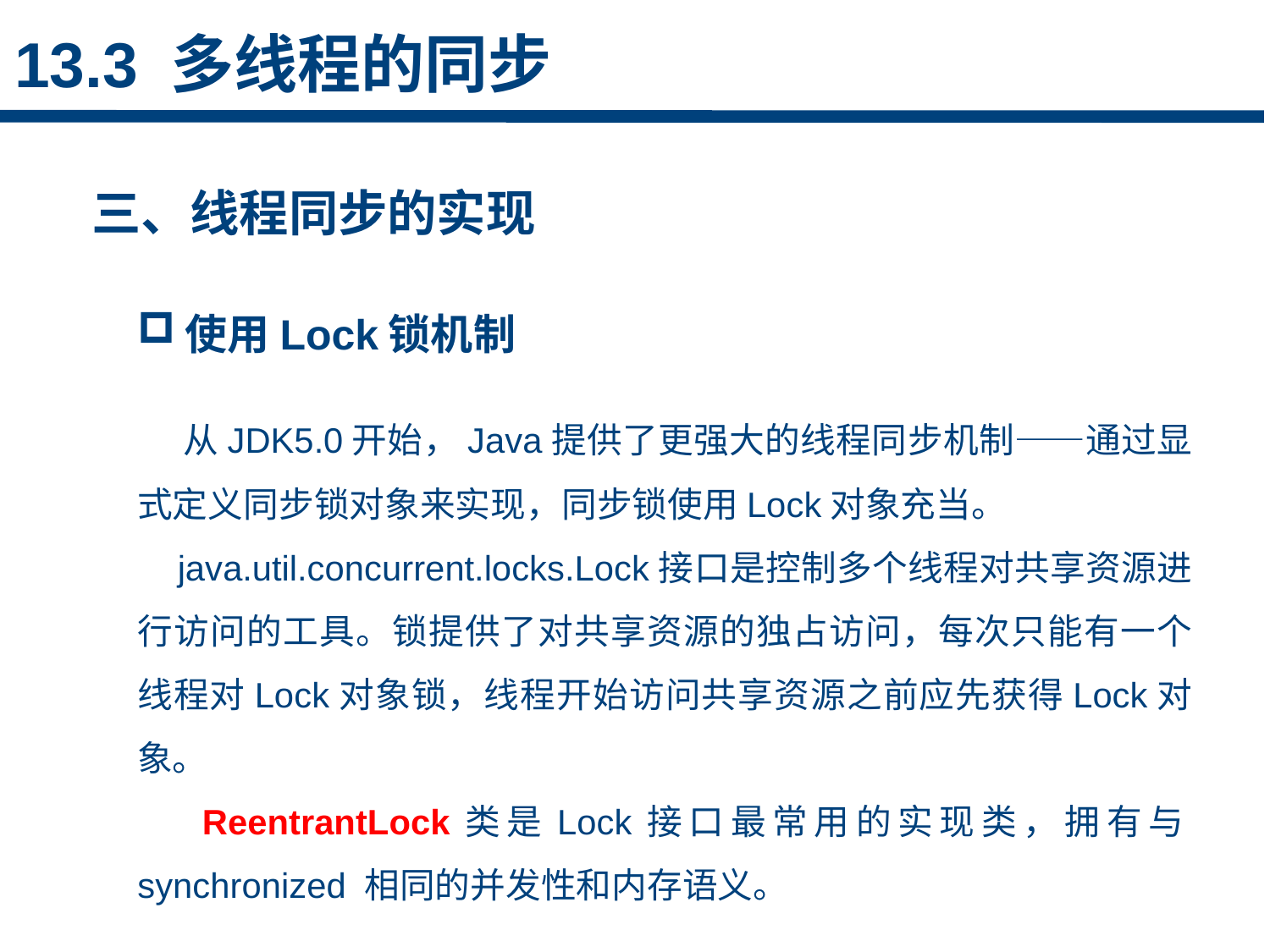

13.3 多线程的同步
三、线程同步的实现
点击添加文本
使用Lock锁机制
    从JDK5.0开始，Java提供了更强大的线程同步机制——通过显式定义同步锁对象来实现，同步锁使用Lock对象充当。
    java.util.concurrent.locks.Lock接口是控制多个线程对共享资源进行访问的工具。锁提供了对共享资源的独占访问，每次只能有一个线程对Lock对象锁，线程开始访问共享资源之前应先获得Lock对象。
    ReentrantLock类是Lock接口最常用的实现类，拥有与synchronized 相同的并发性和内存语义。
点击添加文本
点击添加文本
点击添加文本